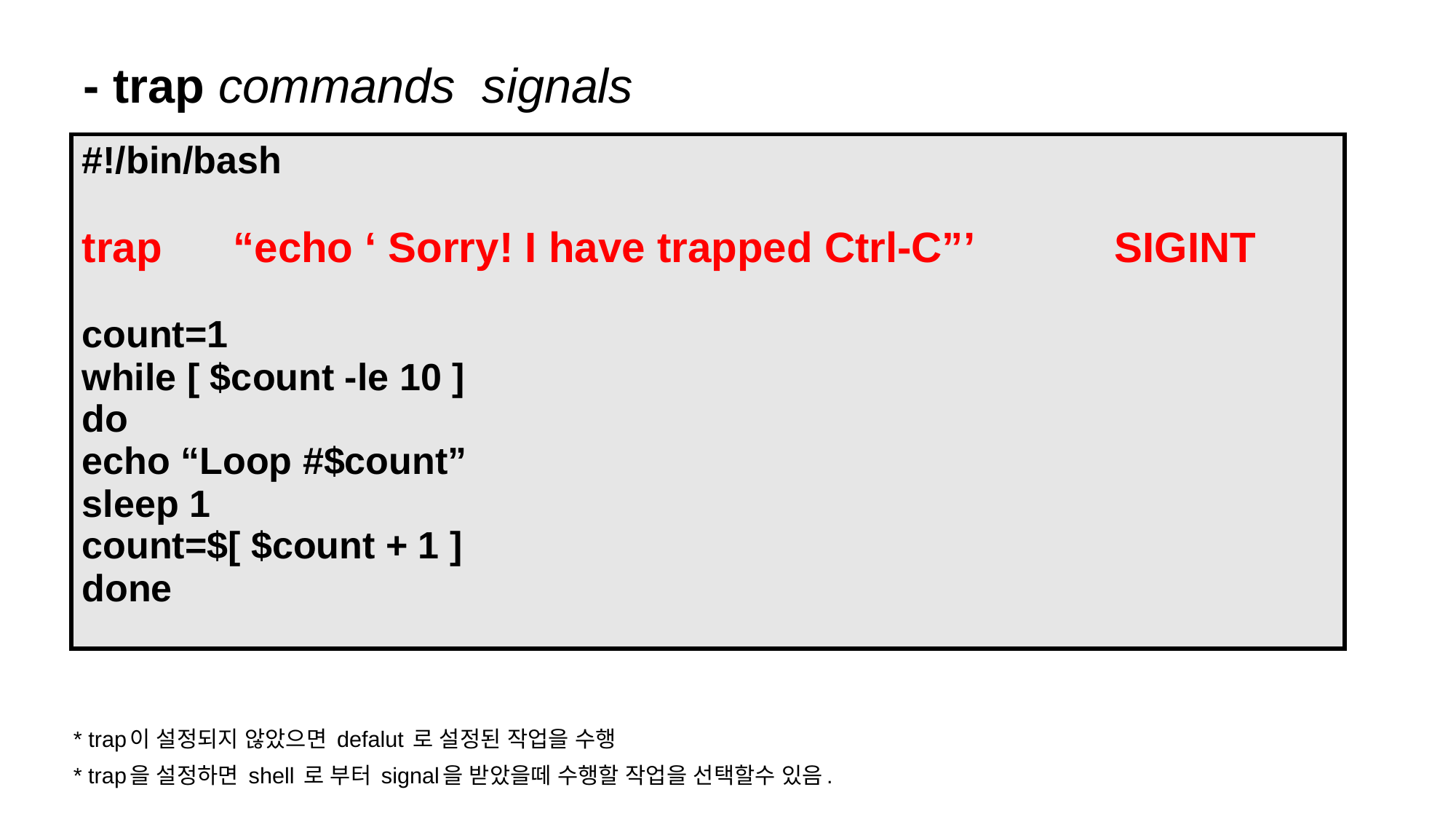

- trap commands  signals
| #!/bin/bash trap “echo ‘ Sorry! I have trapped Ctrl-C”’ SIGINT count=1 while [ $count -le 10 ] do echo “Loop #$count” sleep 1 count=$[ $count + 1 ] done |
| --- |
* trap이 설정되지 않았으면 defalut 로 설정된 작업을 수행
* trap을 설정하면 shell 로 부터 signal을 받았을떼 수행할 작업을 선택할수 있음.